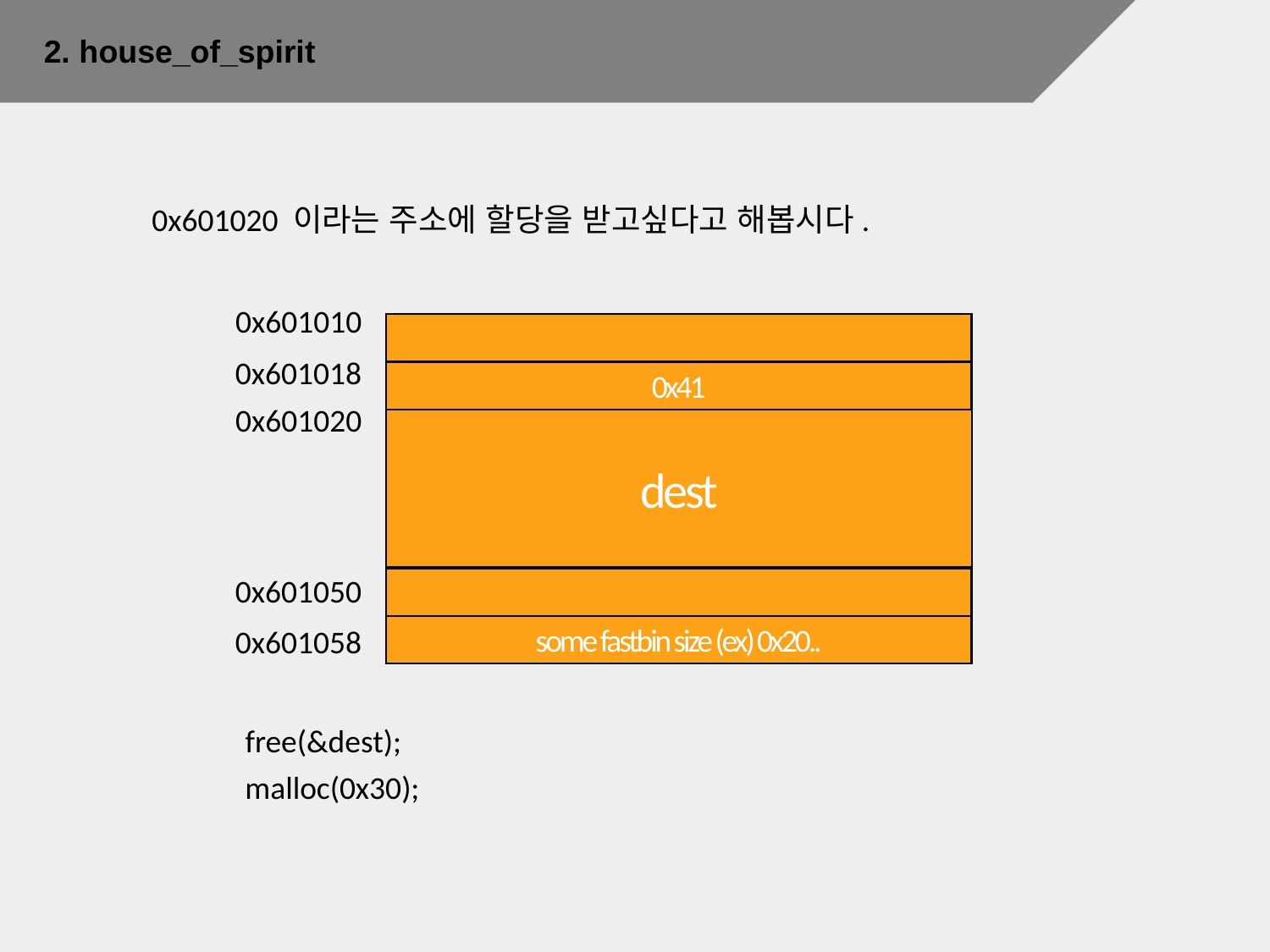

2. house_of_spirit
0x601020 이라는 주소에 할당을 받고싶다고 해봅시다.
0x601010

0x601018

0x41
0x601020
dest

0x601050

0x601058

some fastbin size (ex) 0x20..
free(&dest);
malloc(0x30);